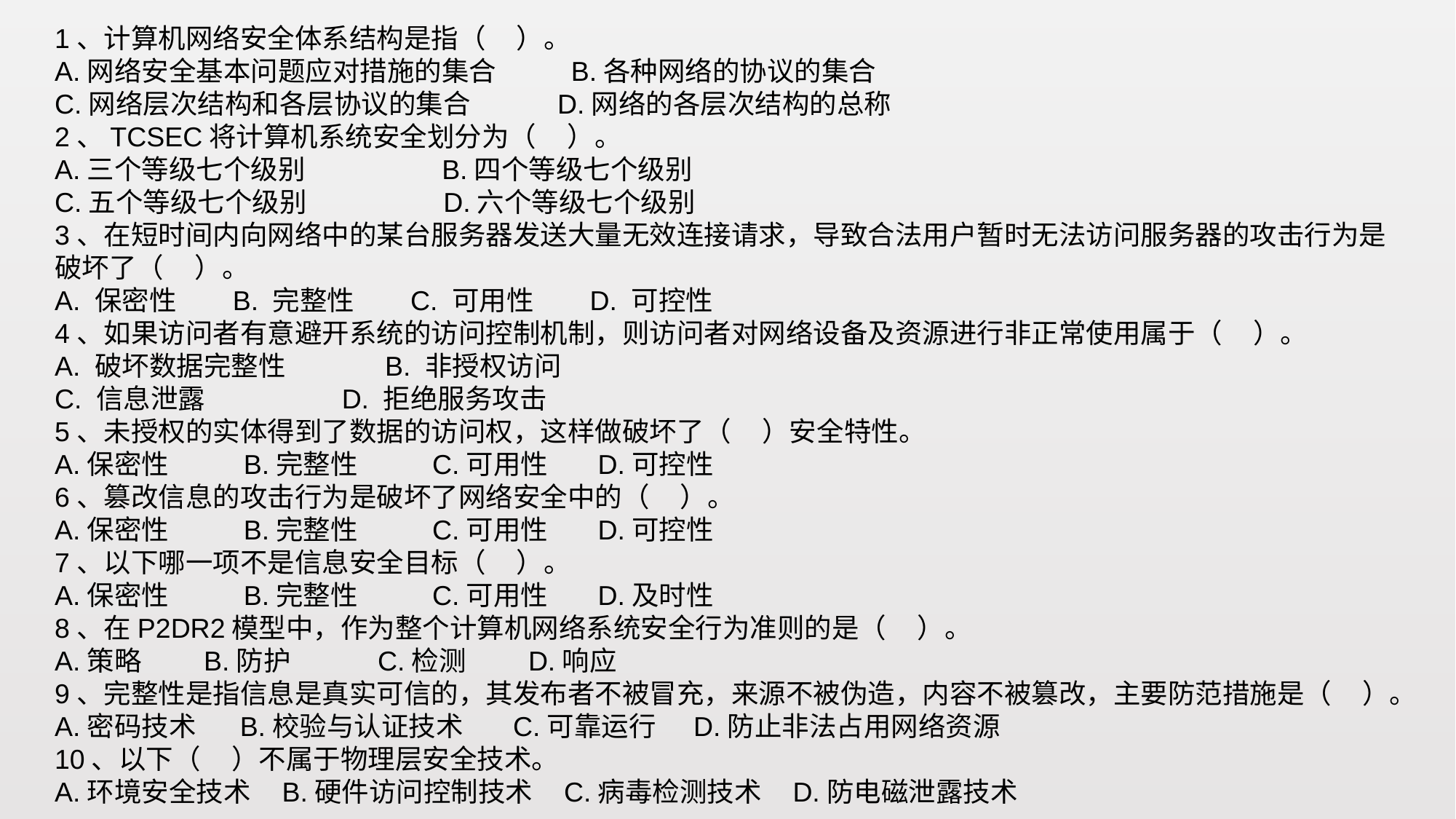

1、计算机网络安全体系结构是指（     ）。
A.网络安全基本问题应对措施的集合           B.各种网络的协议的集合
C.网络层次结构和各层协议的集合             D.网络的各层次结构的总称
2、TCSEC将计算机系统安全划分为（     ）。
A.三个等级七个级别                     B.四个等级七个级别
C.五个等级七个级别                     D.六个等级七个级别
3、在短时间内向网络中的某台服务器发送大量无效连接请求，导致合法用户暂时无法访问服务器的攻击行为是破坏了（     ）。
A. 保密性        B. 完整性        C. 可用性        D. 可控性
4、如果访问者有意避开系统的访问控制机制，则访问者对网络设备及资源进行非正常使用属于（     ）。
A. 破坏数据完整性               B. 非授权访问
C. 信息泄露                     D. 拒绝服务攻击
5、未授权的实体得到了数据的访问权，这样做破坏了（     ）安全特性。
A.保密性           B.完整性           C.可用性       D.可控性
6、篡改信息的攻击行为是破坏了网络安全中的（     ）。
A.保密性           B.完整性           C.可用性       D.可控性
7、以下哪一项不是信息安全目标（     ）。
A.保密性           B.完整性           C.可用性       D.及时性
8、在P2DR2模型中，作为整个计算机网络系统安全行为准则的是（     ）。
A.策略         B.防护             C.检测         D.响应
9、完整性是指信息是真实可信的，其发布者不被冒充，来源不被伪造，内容不被篡改，主要防范措施是（     ）。
A.密码技术      B.校验与认证技术       C.可靠运行     D.防止非法占用网络资源
10、以下（     ）不属于物理层安全技术。
A.环境安全技术    B.硬件访问控制技术    C.病毒检测技术    D.防电磁泄露技术